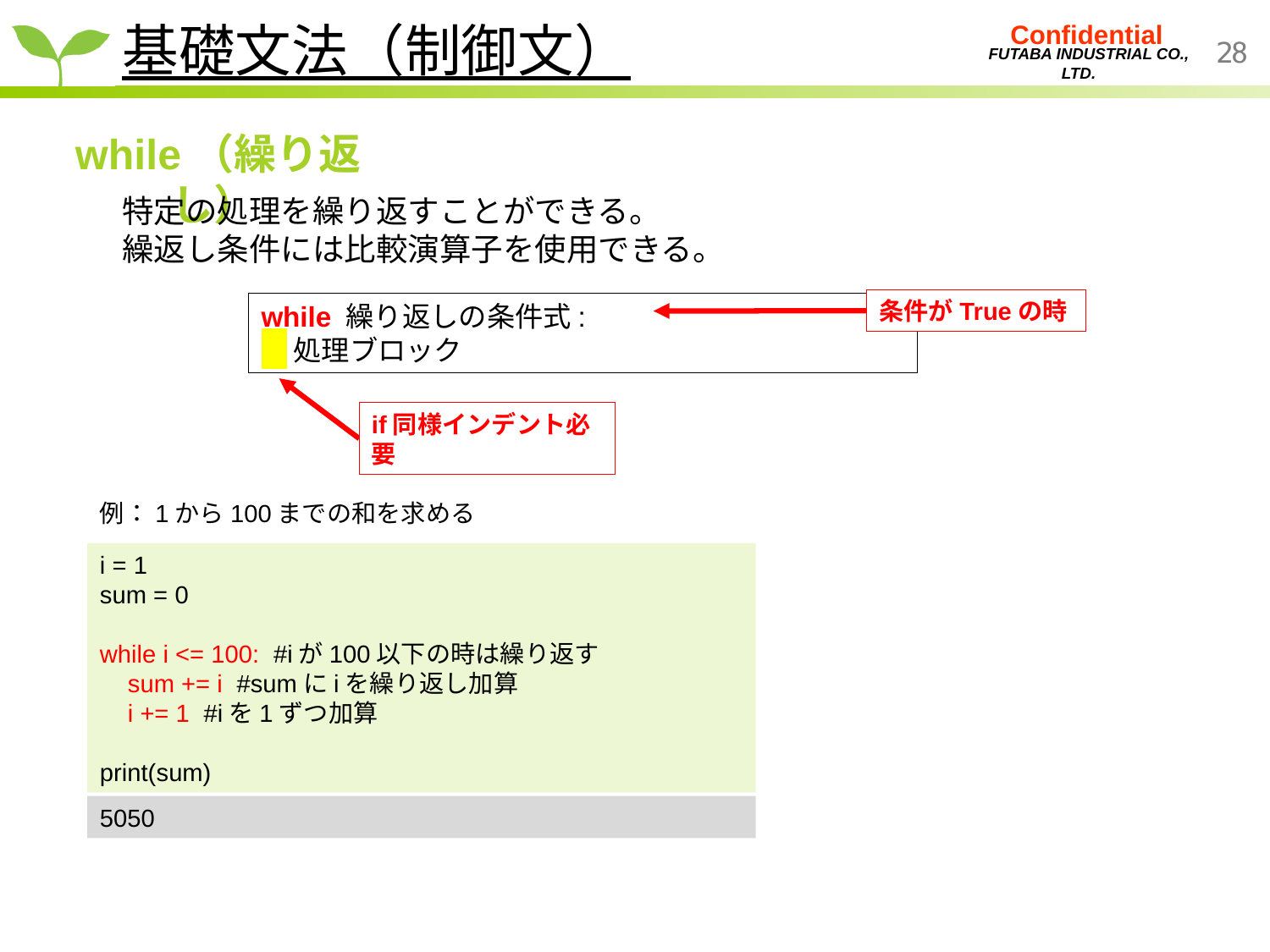

基礎文法（制御文）
while（繰り返し）
特定の処理を繰り返すことができる。
繰返し条件には比較演算子を使用できる。
条件がTrueの時
while 繰り返しの条件式:
    処理ブロック
if同様インデント必要
例：1から100までの和を求める
i = 1
sum = 0

while i <= 100:  #iが100以下の時は繰り返す
    sum += i  #sumにiを繰り返し加算
    i += 1  #iを1ずつ加算

print(sum)
5050